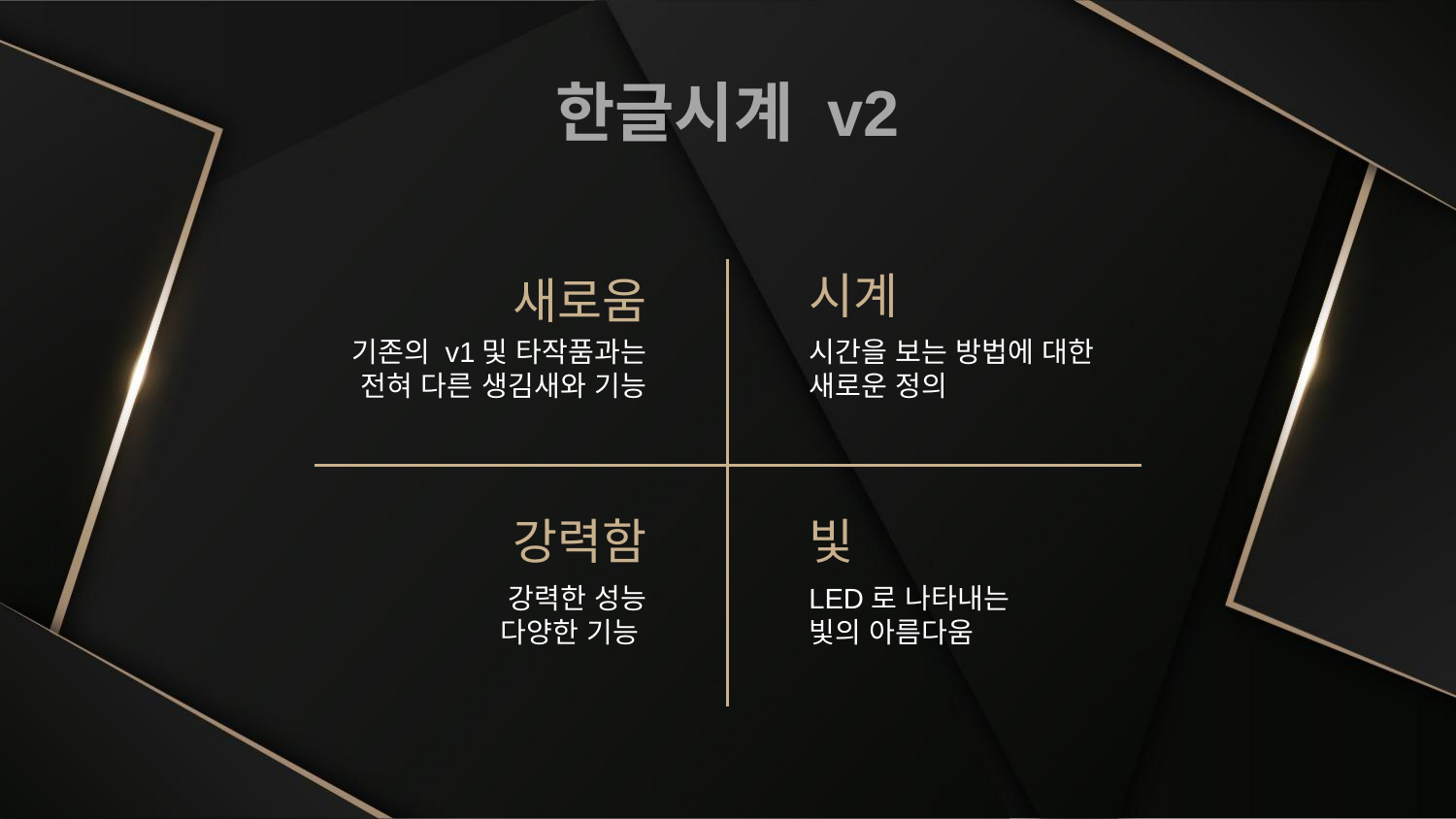

한글시계 v2
시계
새로움
기존의 v1및 타작품과는 전혀 다른 생김새와 기능
시간을 보는 방법에 대한 새로운 정의
빛
강력함
강력한 성능
다양한 기능
LED로 나타내는
빛의 아름다움